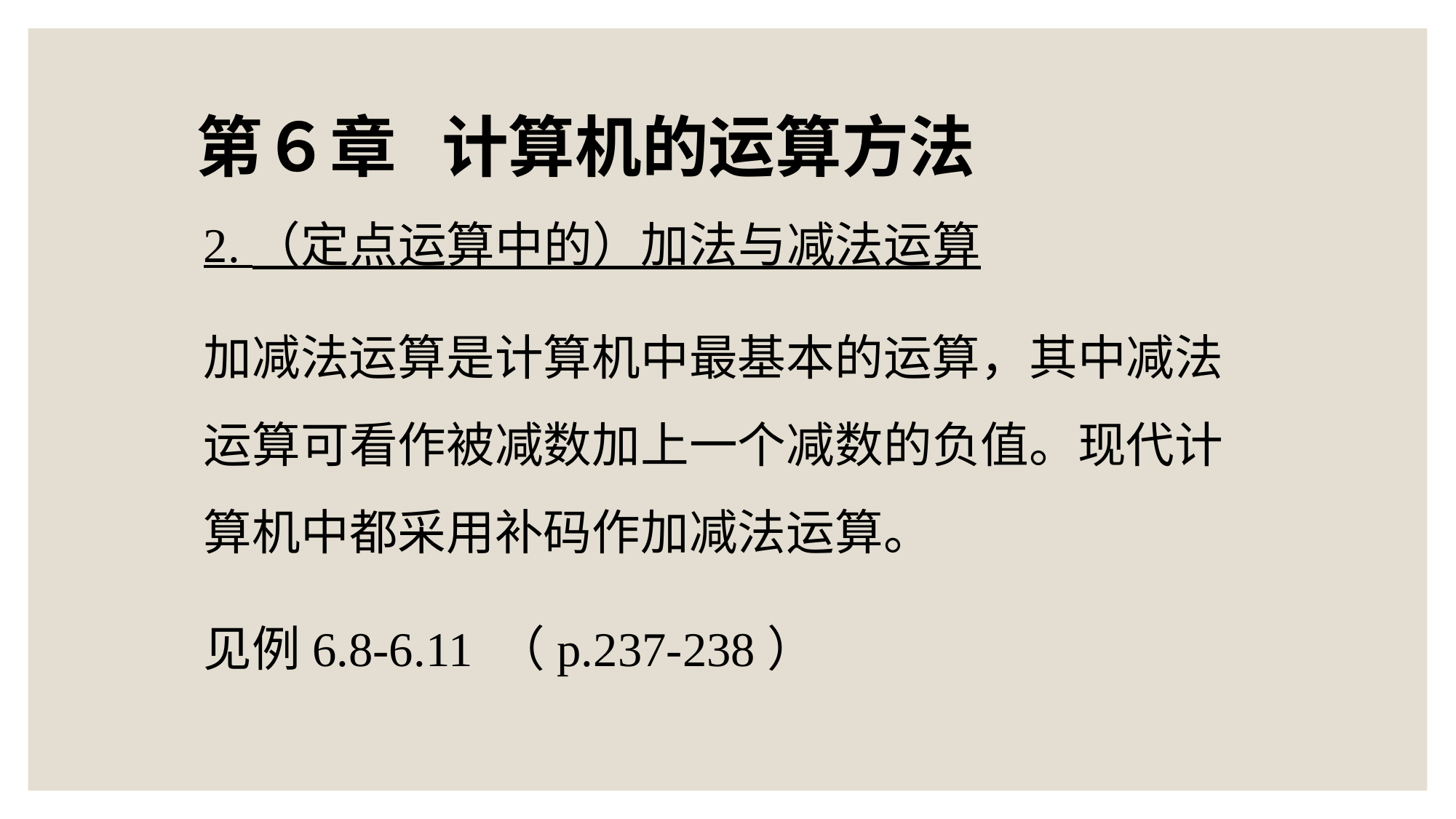

第６章   计算机的运算方法
2. （定点运算中的）加法与减法运算
加减法运算是计算机中最基本的运算，其中减法运算可看作被减数加上一个减数的负值。现代计算机中都采用补码作加减法运算。

见例6.8-6.11 （p.237-238）